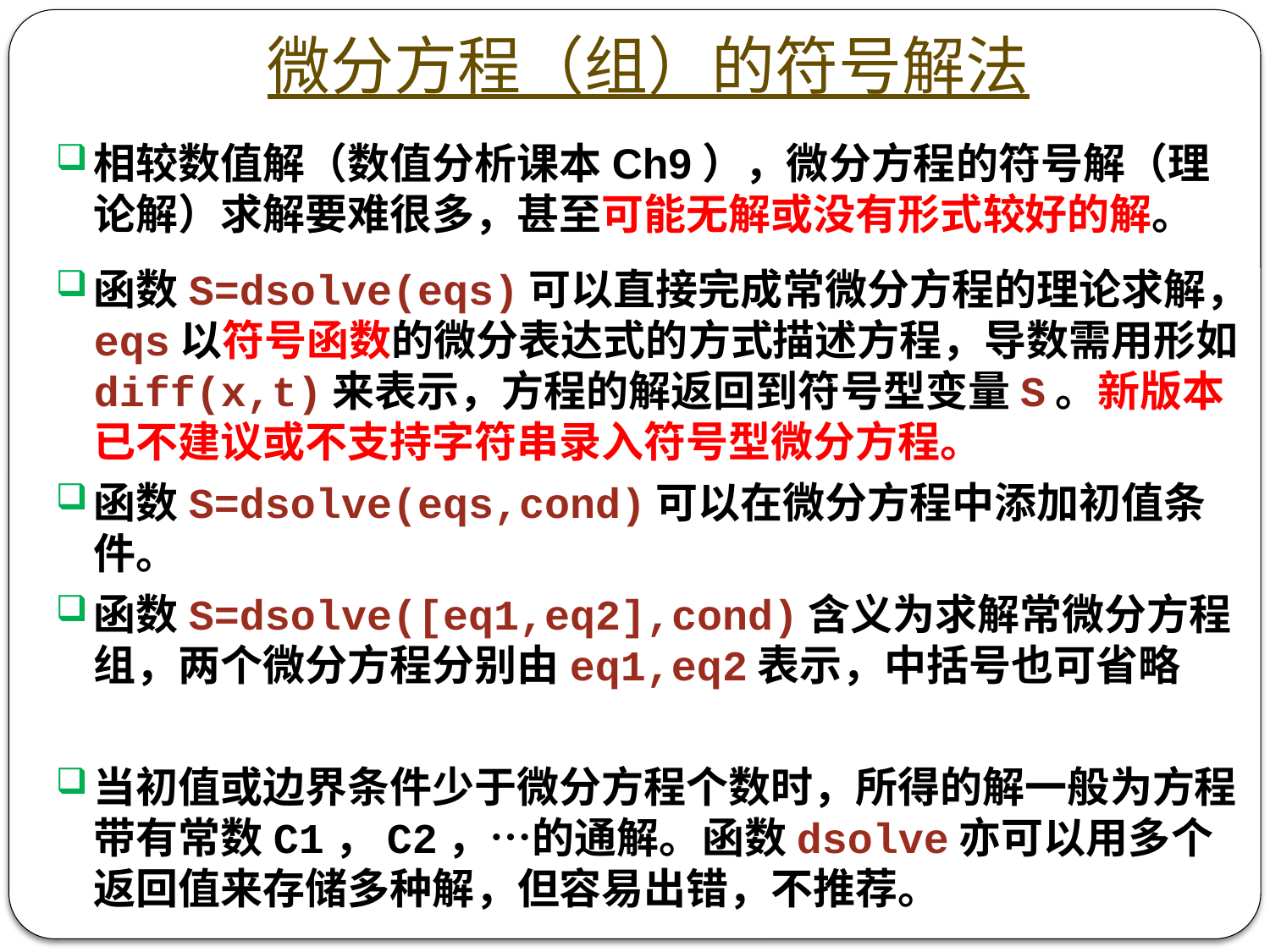

# 微分方程（组）的符号解法
相较数值解（数值分析课本Ch9），微分方程的符号解（理论解）求解要难很多，甚至可能无解或没有形式较好的解。
函数S=dsolve(eqs)可以直接完成常微分方程的理论求解，eqs以符号函数的微分表达式的方式描述方程，导数需用形如diff(x,t)来表示，方程的解返回到符号型变量S。新版本已不建议或不支持字符串录入符号型微分方程。
函数S=dsolve(eqs,cond)可以在微分方程中添加初值条件。
函数S=dsolve([eq1,eq2],cond)含义为求解常微分方程组，两个微分方程分别由eq1,eq2表示，中括号也可省略

当初值或边界条件少于微分方程个数时，所得的解一般为方程带有常数C1，C2，…的通解。函数dsolve亦可以用多个返回值来存储多种解，但容易出错，不推荐。